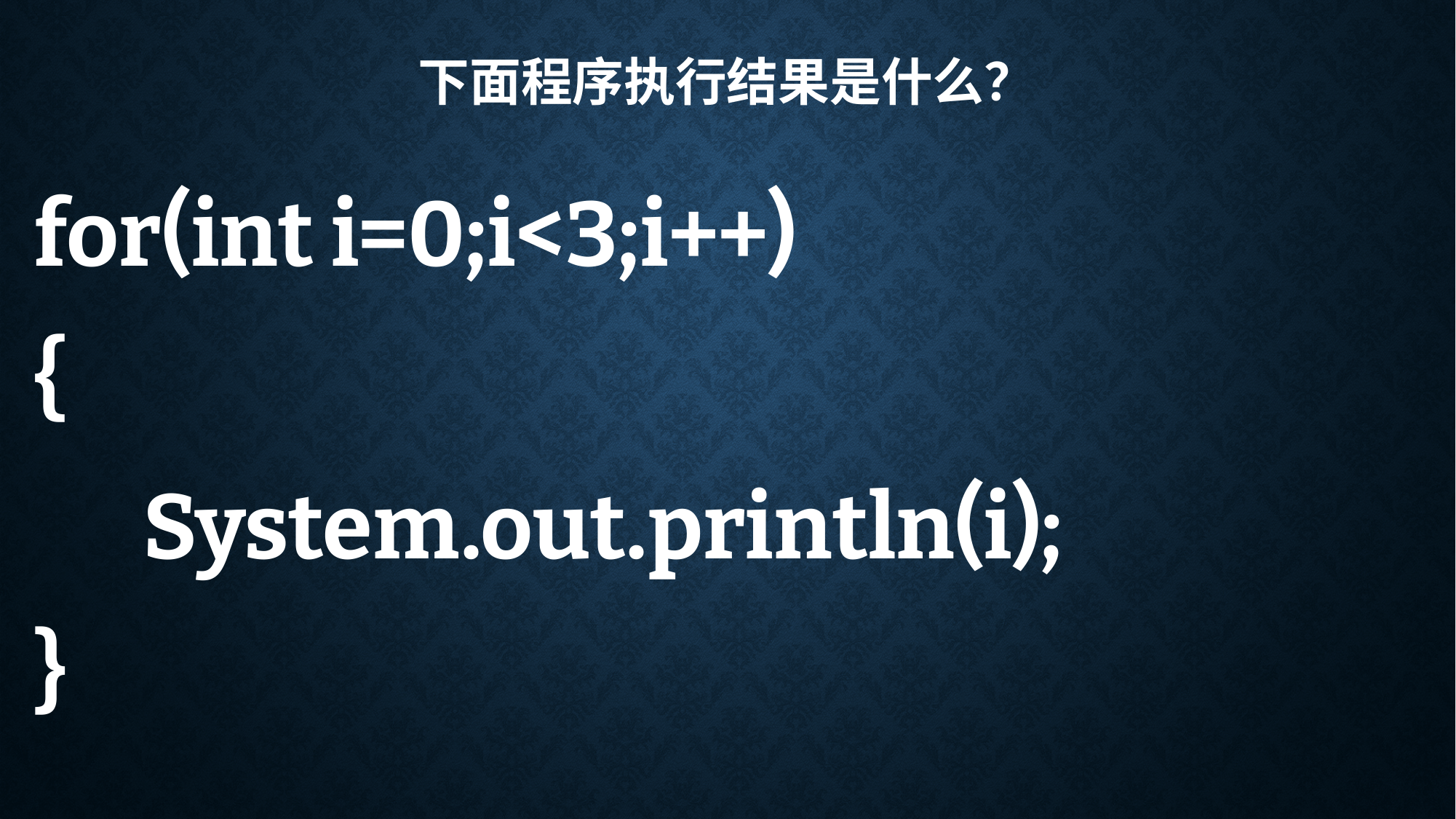

# 下面程序执行结果是什么？
for(int i=0;i<3;i++)
{
	System.out.println(i);
}